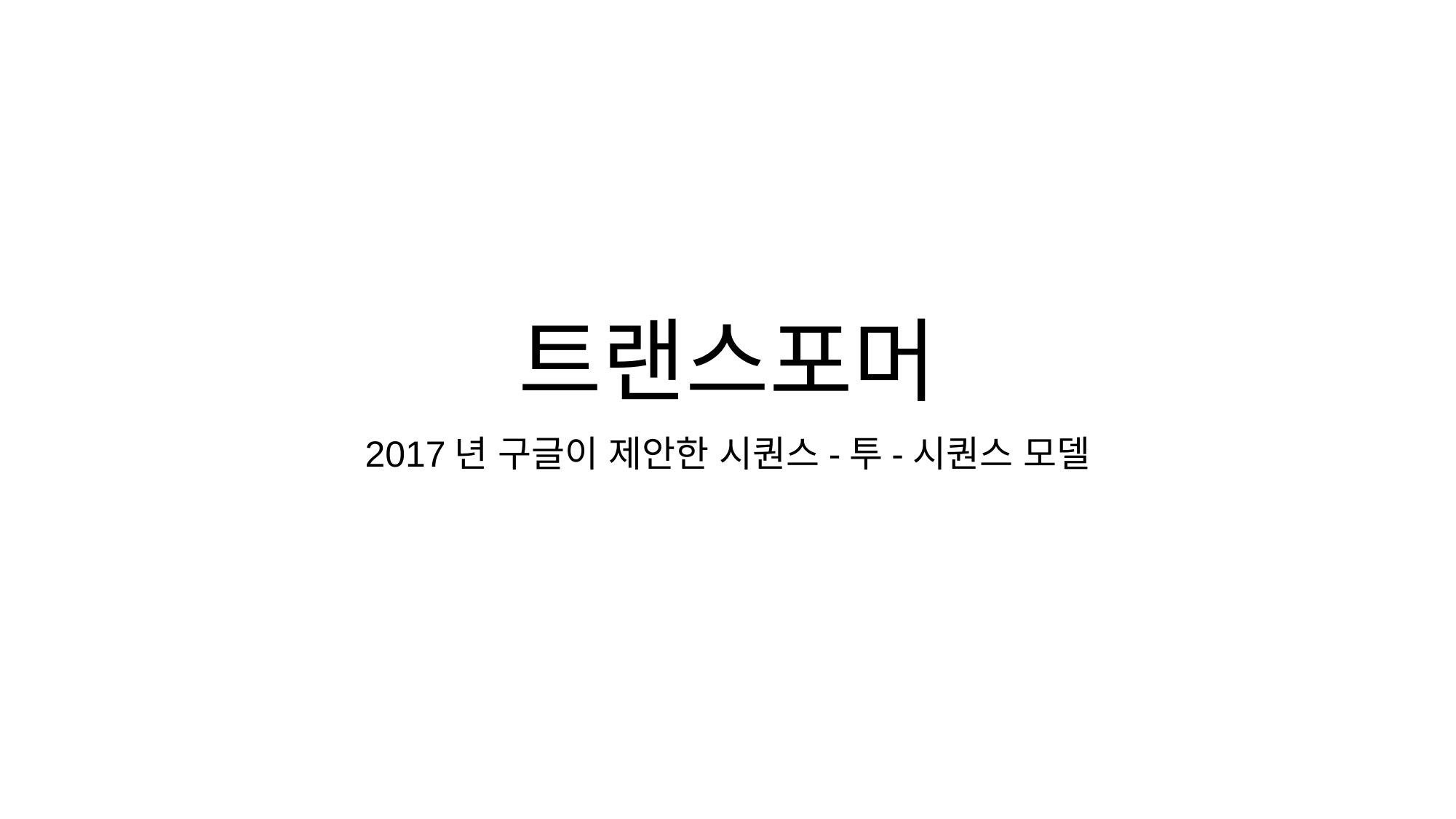

# 트랜스포머
2017년 구글이 제안한 시퀀스-투-시퀀스 모델